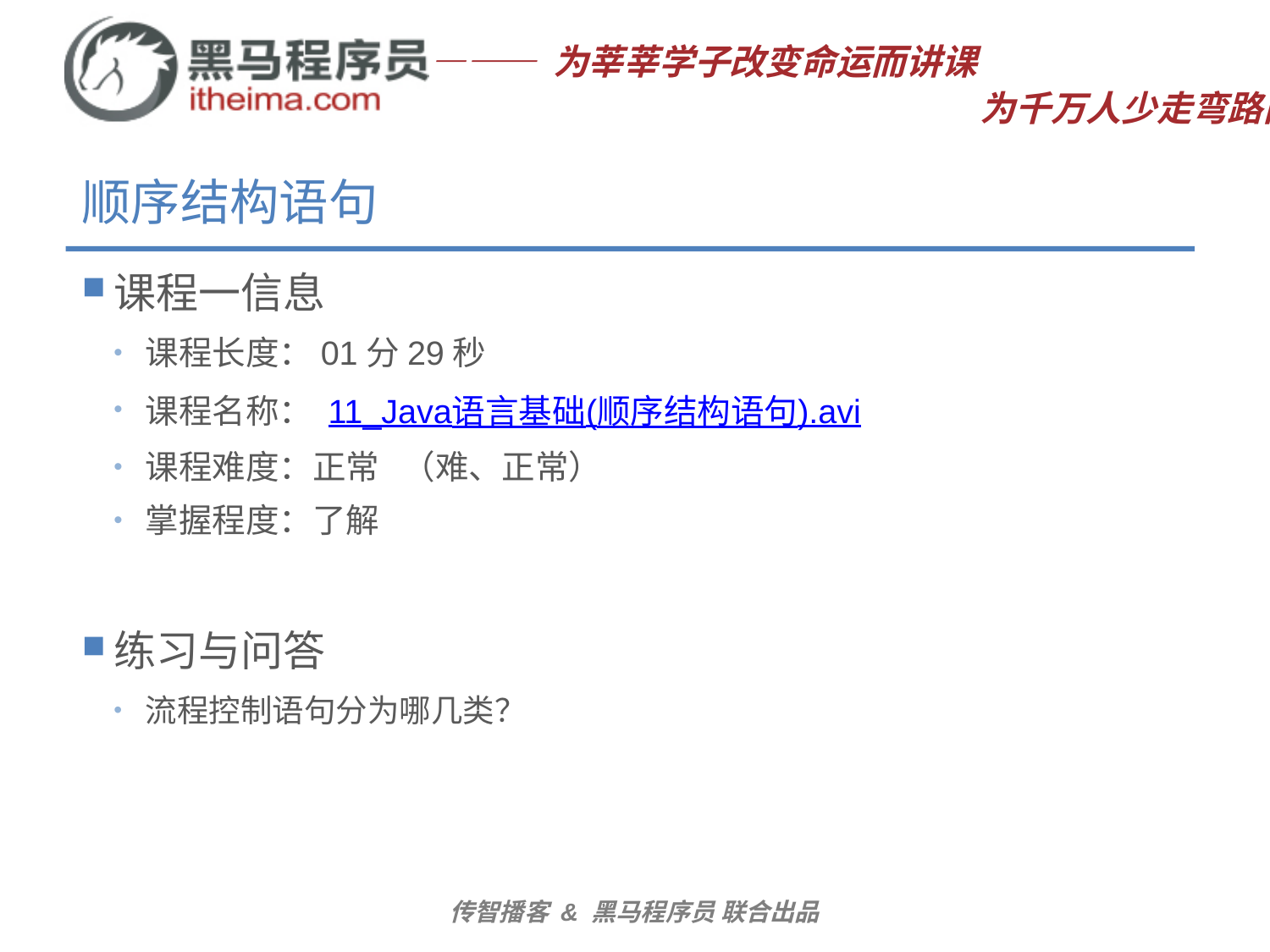

# 顺序结构语句
课程一信息
课程长度：01分29秒
课程名称： 11_Java语言基础(顺序结构语句).avi
课程难度：正常   （难、正常）
掌握程度：了解

练习与问答
流程控制语句分为哪几类？